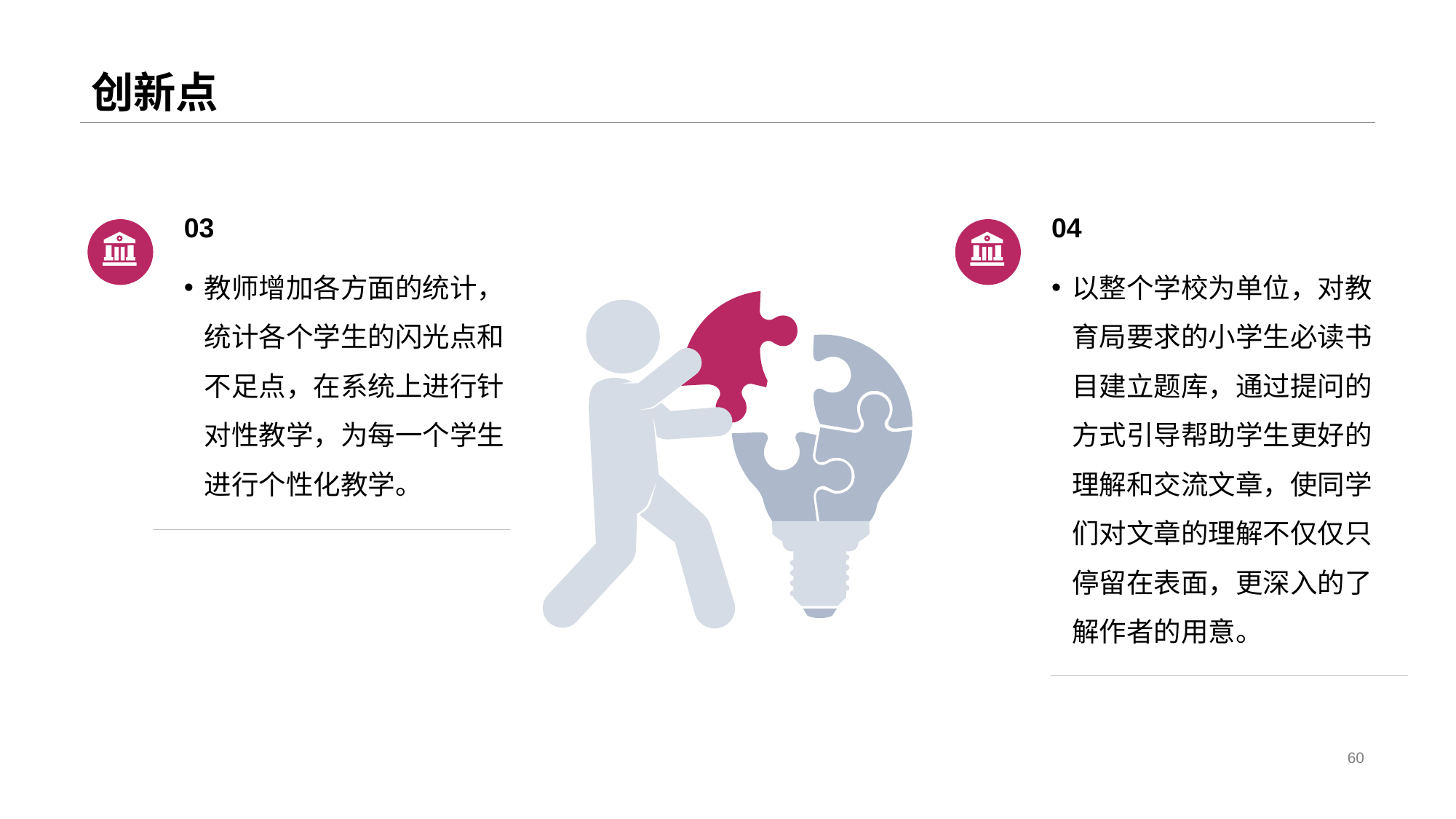

# 创新点

03

教师增加各方面的统计，统计各个学生的闪光点和不足点，在系统上进行针对性教学，为每一个学生进行个性化教学。
04

以整个学校为单位，对教育局要求的小学生必读书目建立题库，通过提问的方式引导帮助学生更好的理解和交流文章，使同学们对文章的理解不仅仅只停留在表面，更深入的了解作者的用意。
60